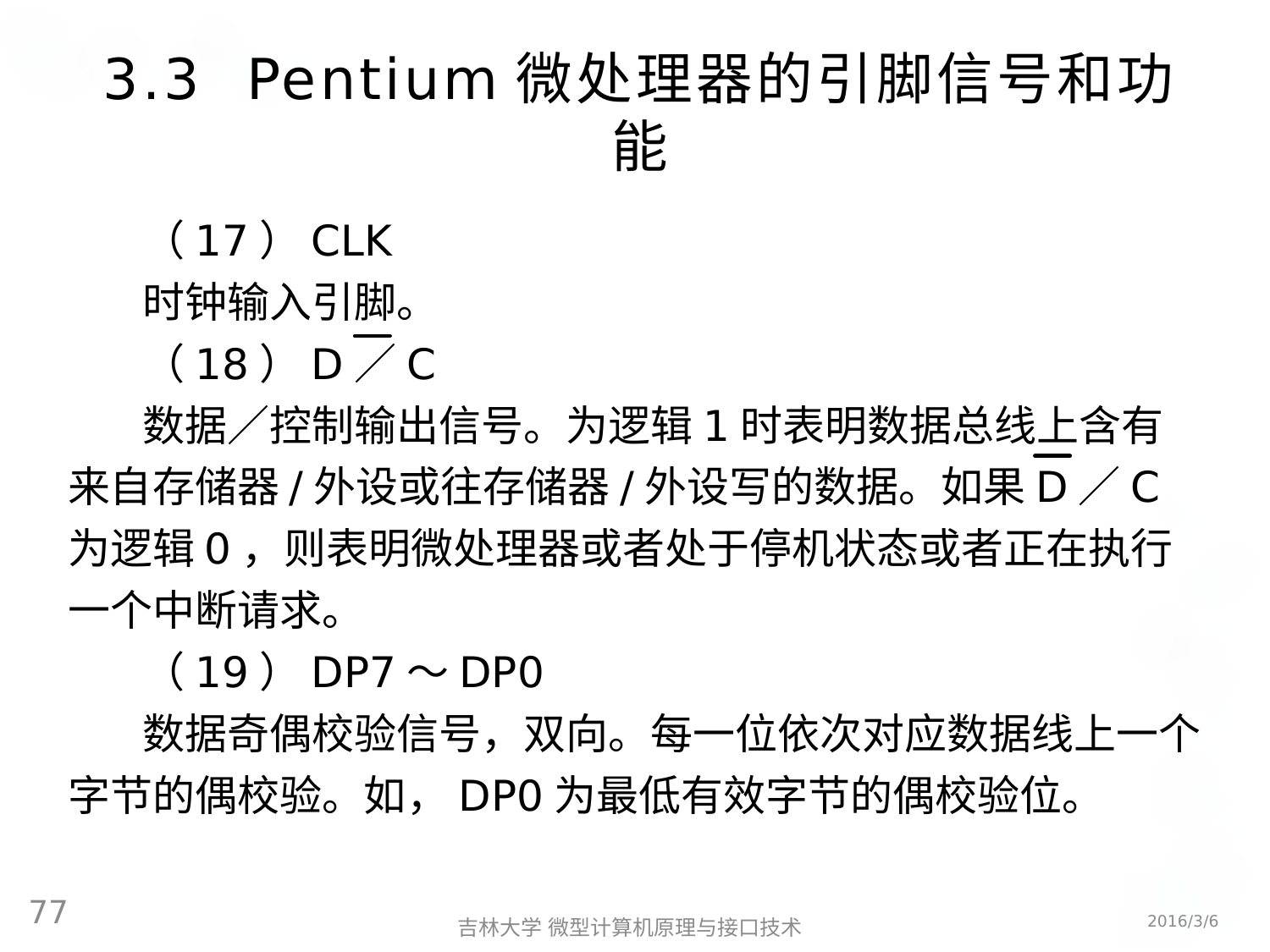

# 3.3  Pentium微处理器的引脚信号和功能
（17）CLK
时钟输入引脚。
（18）D／C
数据／控制输出信号。为逻辑1时表明数据总线上含有来自存储器/外设或往存储器/外设写的数据。如果D／C 为逻辑0，则表明微处理器或者处于停机状态或者正在执行一个中断请求。
（19）DP7～DP0
数据奇偶校验信号，双向。每一位依次对应数据线上一个字节的偶校验。如，DP0为最低有效字节的偶校验位。

77
2016/3/6
吉林大学 微型计算机原理与接口技术